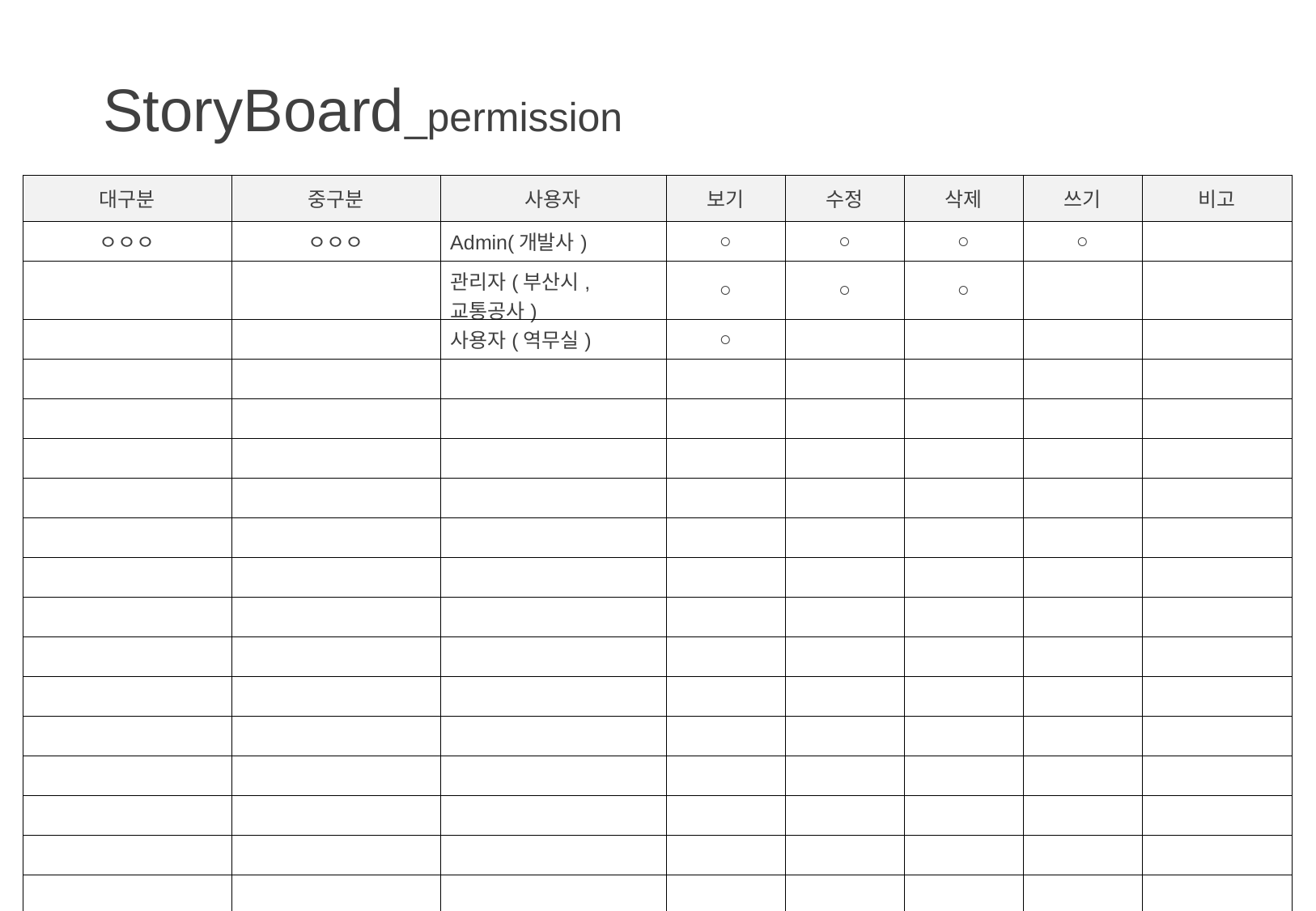

StoryBoard_permission
| 대구분 | 중구분 | 사용자 | 보기 | 수정 | 삭제 | 쓰기 | 비고 |
| --- | --- | --- | --- | --- | --- | --- | --- |
| ㅇㅇㅇ | ㅇㅇㅇ | Admin(개발사) | ○ | ○ | ○ | ○ |  |
|  |  | 관리자(부산시,교통공사) | ○ | ○ | ○ |  |  |
|  |  | 사용자(역무실) | ○ |  |  |  |  |
|  |  |  |  |  |  |  |  |
|  |  |  |  |  |  |  |  |
|  |  |  |  |  |  |  |  |
|  |  |  |  |  |  |  |  |
|  |  |  |  |  |  |  |  |
|  |  |  |  |  |  |  |  |
|  |  |  |  |  |  |  |  |
|  |  |  |  |  |  |  |  |
|  |  |  |  |  |  |  |  |
|  |  |  |  |  |  |  |  |
|  |  |  |  |  |  |  |  |
|  |  |  |  |  |  |  |  |
|  |  |  |  |  |  |  |  |
|  |  |  |  |  |  |  |  |